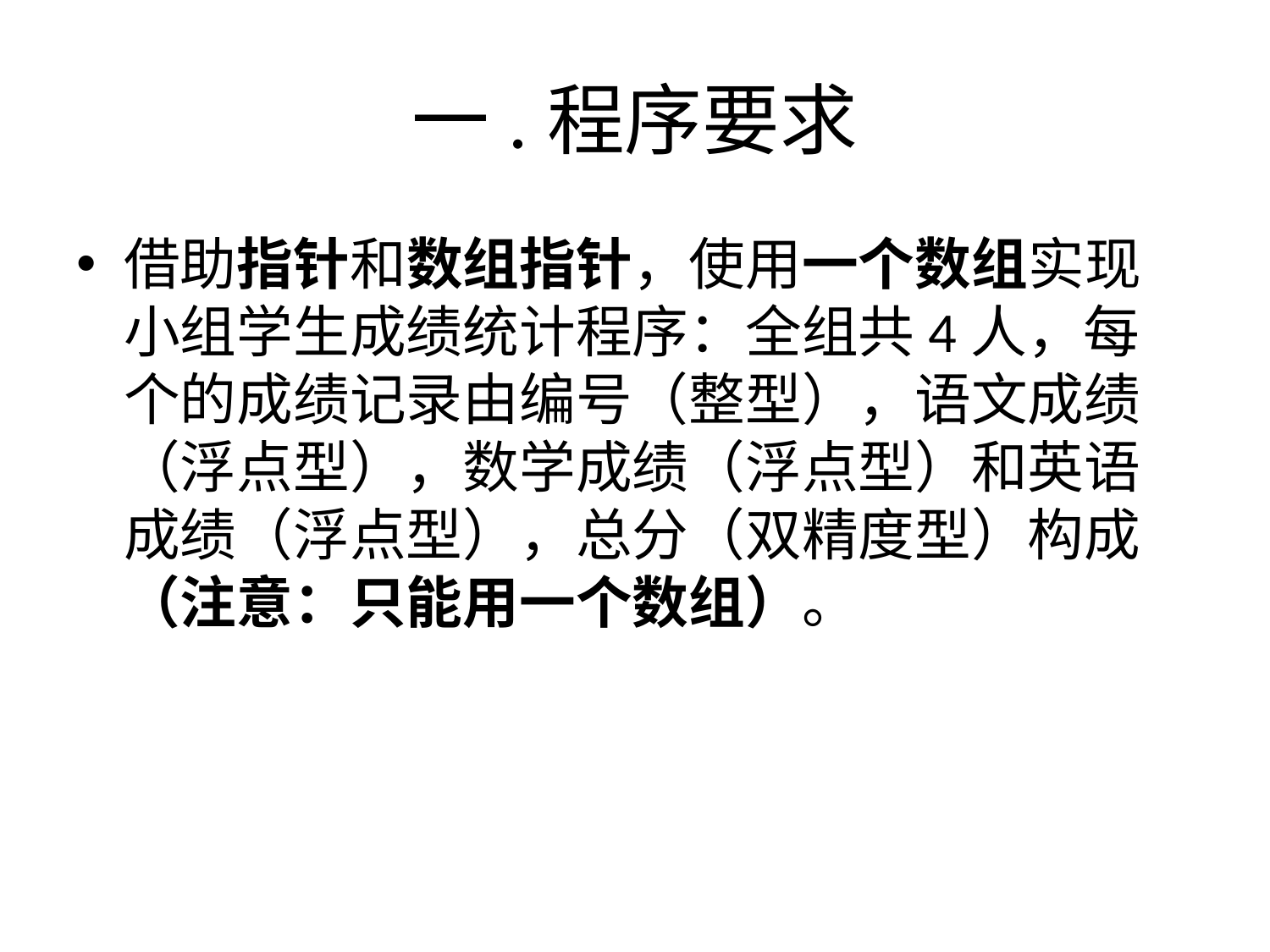

# 一.程序要求
借助指针和数组指针，使用一个数组实现小组学生成绩统计程序：全组共4人，每个的成绩记录由编号（整型），语文成绩（浮点型），数学成绩（浮点型）和英语成绩（浮点型），总分（双精度型）构成（注意：只能用一个数组）。